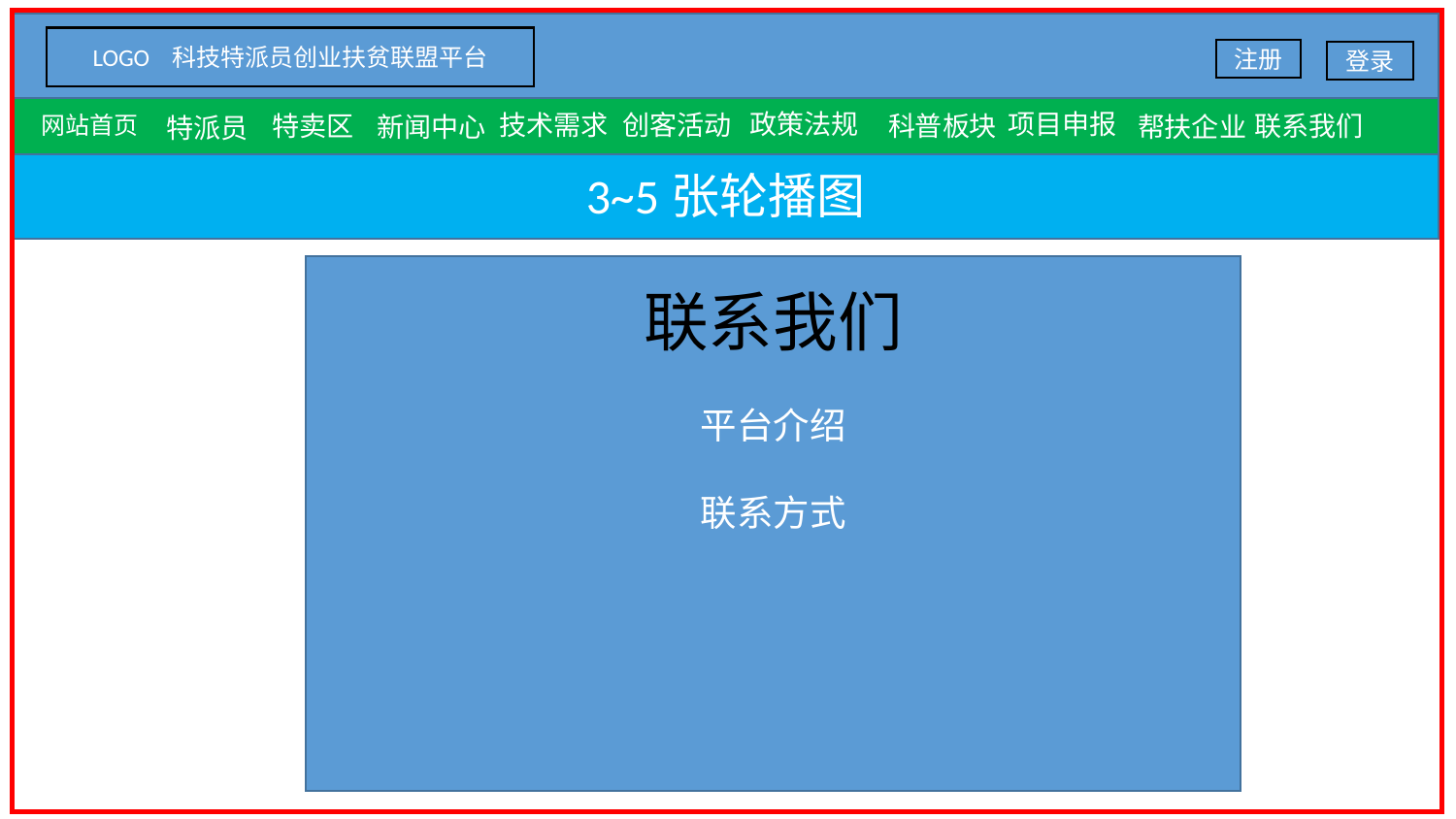

LOGO   科技特派员创业扶贫联盟平台
注册
登录

政策法规
项目申报
技术需求
创客活动
联系我们
网站首页
科普板块
特卖区
新闻中心
帮扶企业
特派员
3~5张轮播图
联系我们

平台介绍

联系方式